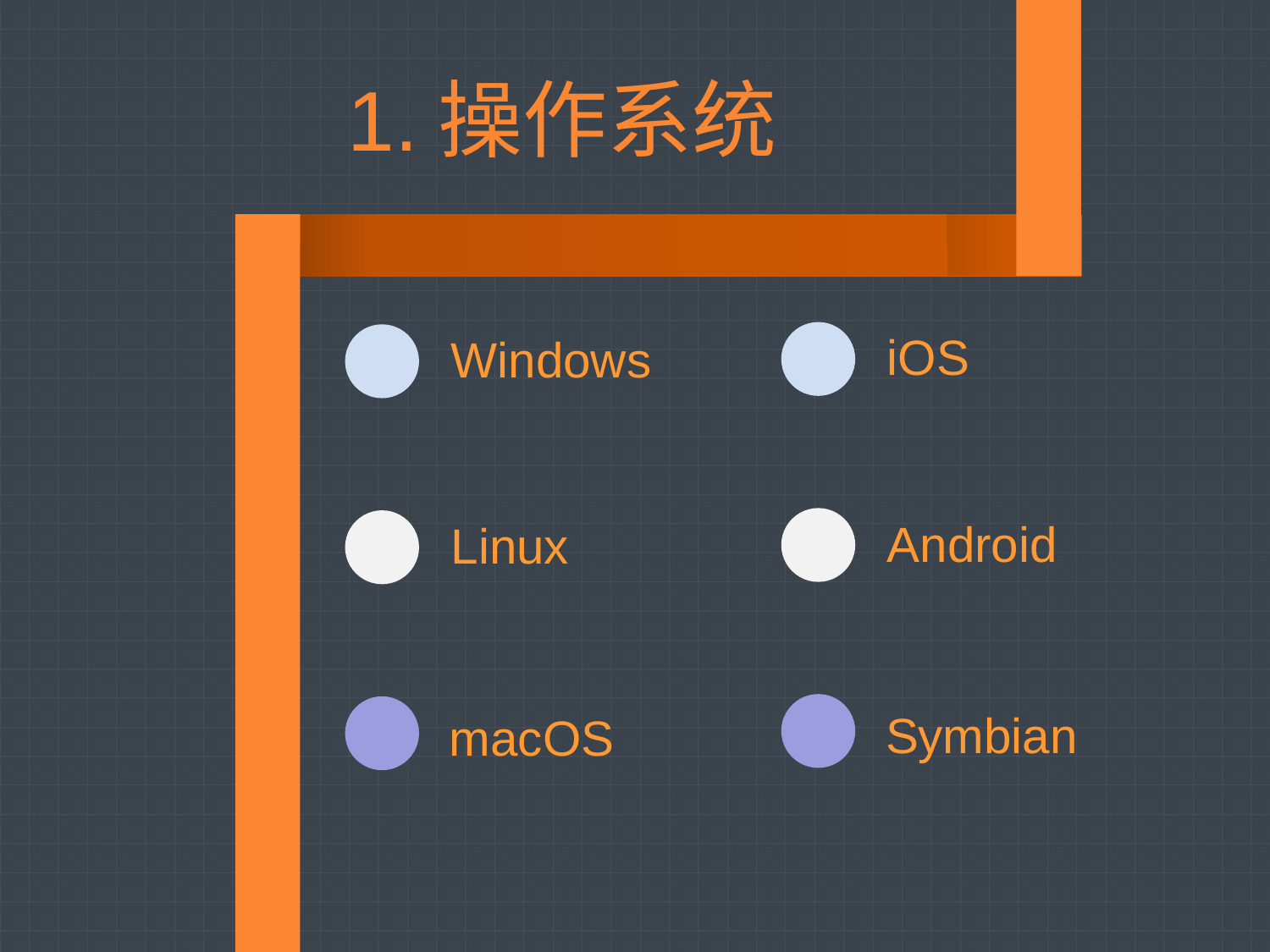

# 1.操作系统

iOS

Windows

Android

Linux

Symbian

macOS